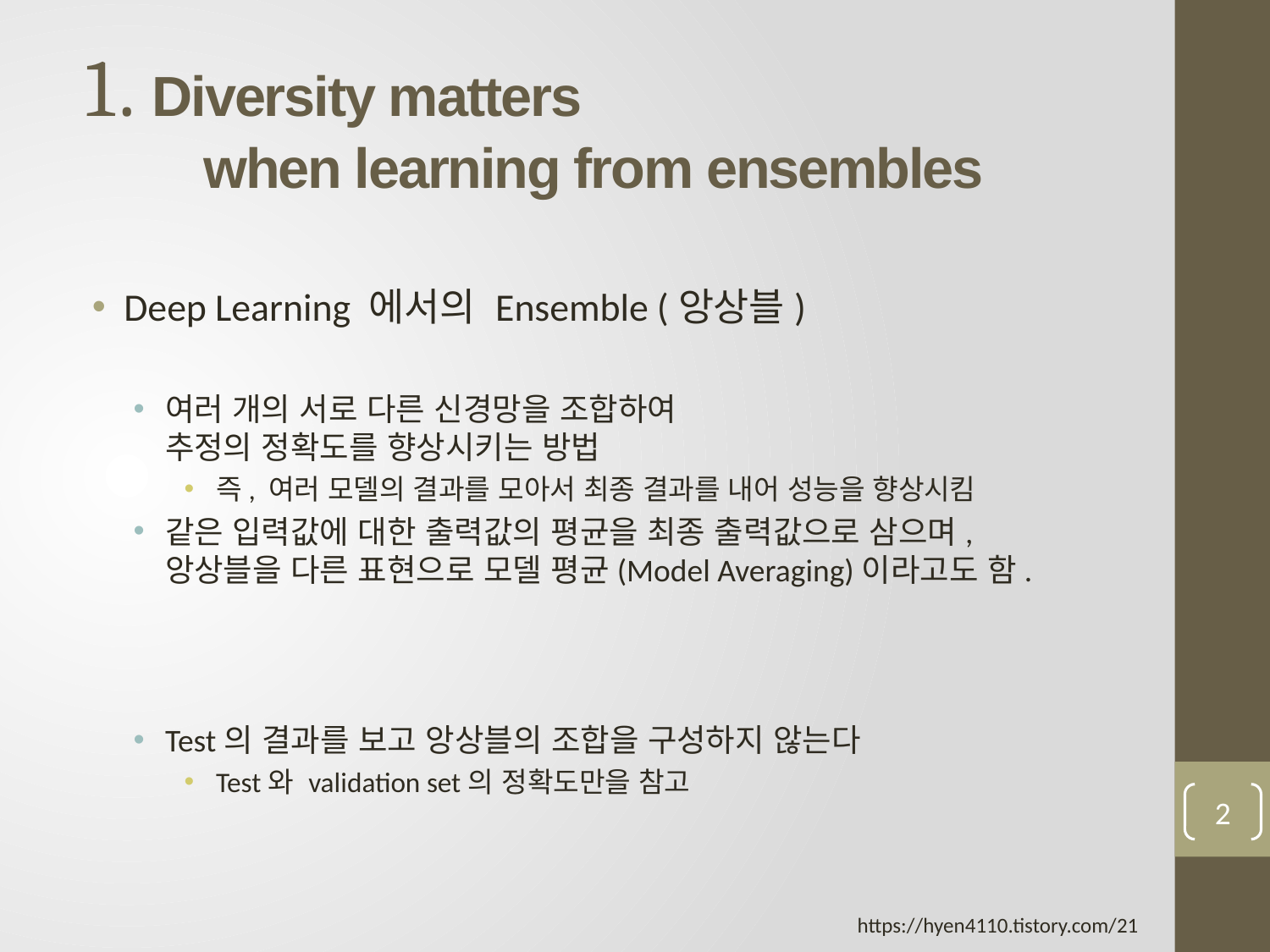

# 1. Diversity matters when learning from ensembles
Deep Learning 에서의 Ensemble (앙상블)

여러 개의 서로 다른 신경망을 조합하여
추정의 정확도를 향상시키는 방법
즉, 여러 모델의 결과를 모아서 최종 결과를 내어 성능을 향상시킴
같은 입력값에 대한 출력값의 평균을 최종 출력값으로 삼으며,
앙상블을 다른 표현으로 모델 평균(Model Averaging)이라고도 함.

Test의 결과를 보고 앙상블의 조합을 구성하지 않는다
Test와 validation set의 정확도만을 참고
2
https://hyen4110.tistory.com/21